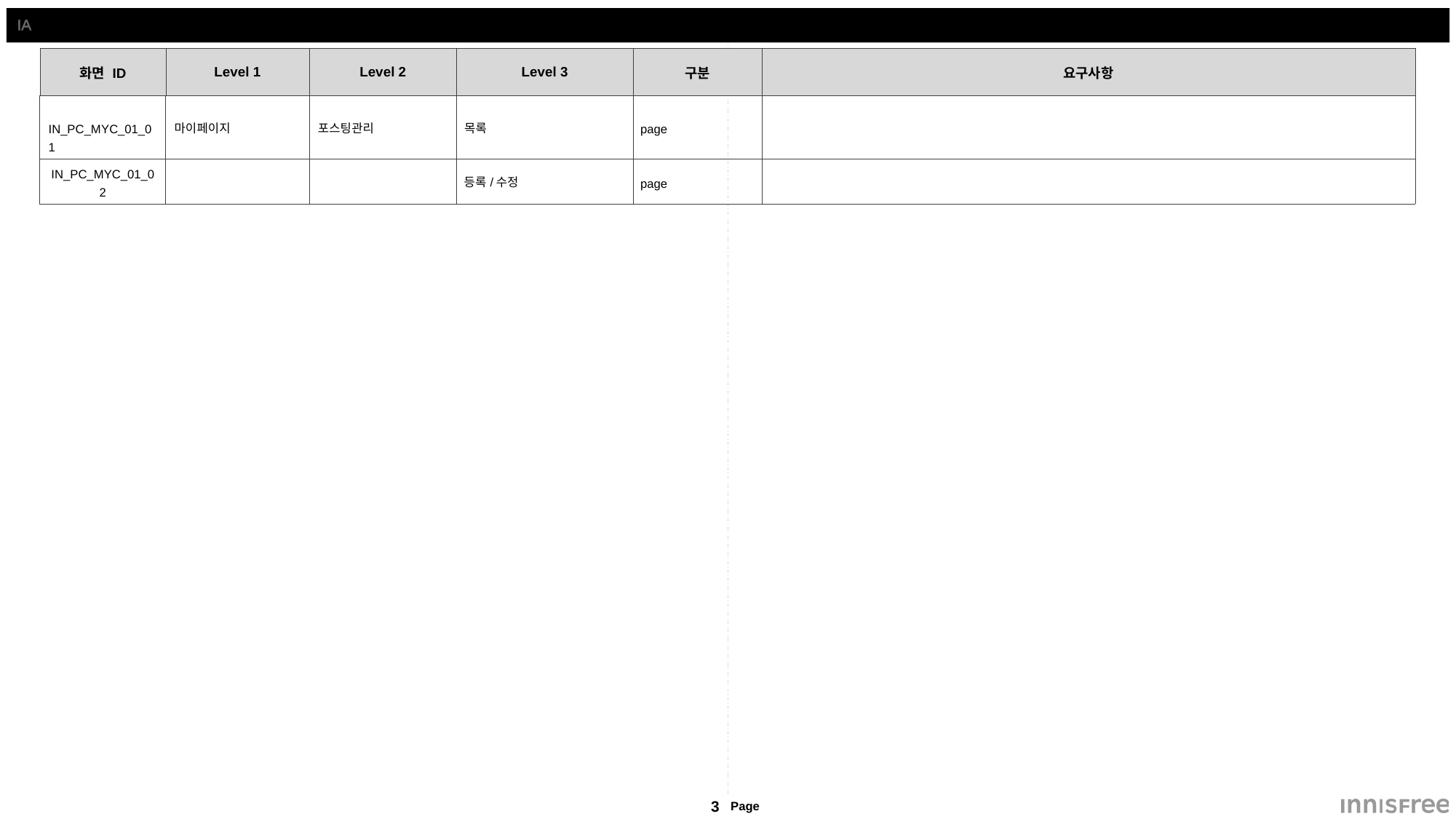

# IA
| 화면 ID | Level 1 | Level 2 | Level 3 | 구분 | 요구사항 |
| --- | --- | --- | --- | --- | --- |
| IN\_PC\_MYC\_01\_01 | 마이페이지 | 포스팅관리 | 목록 | page |  |
| IN\_PC\_MYC\_01\_02 |  |  | 등록/수정 | page |  |